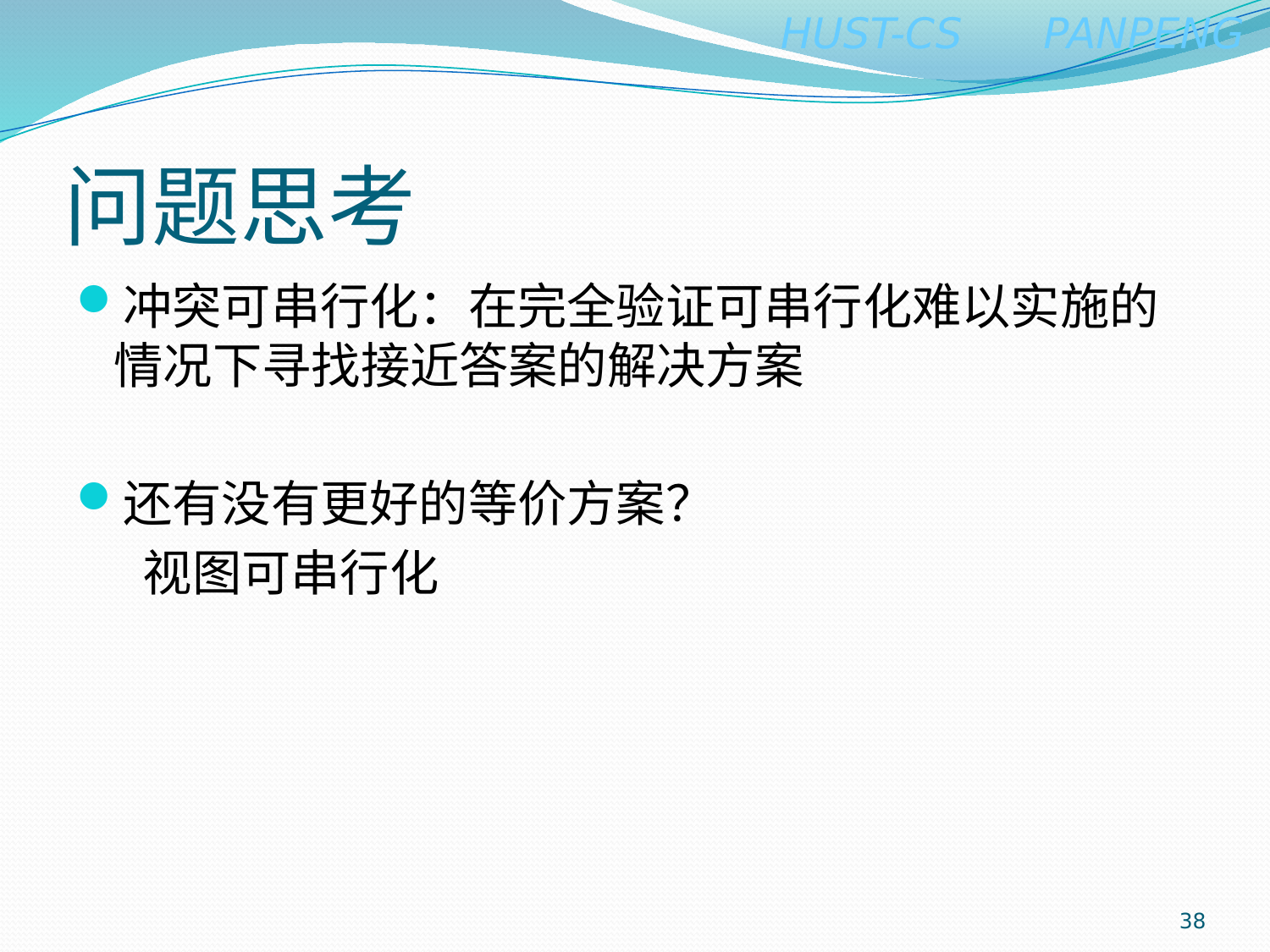

# 问题思考
冲突可串行化：在完全验证可串行化难以实施的情况下寻找接近答案的解决方案

还有没有更好的等价方案？
     视图可串行化

38